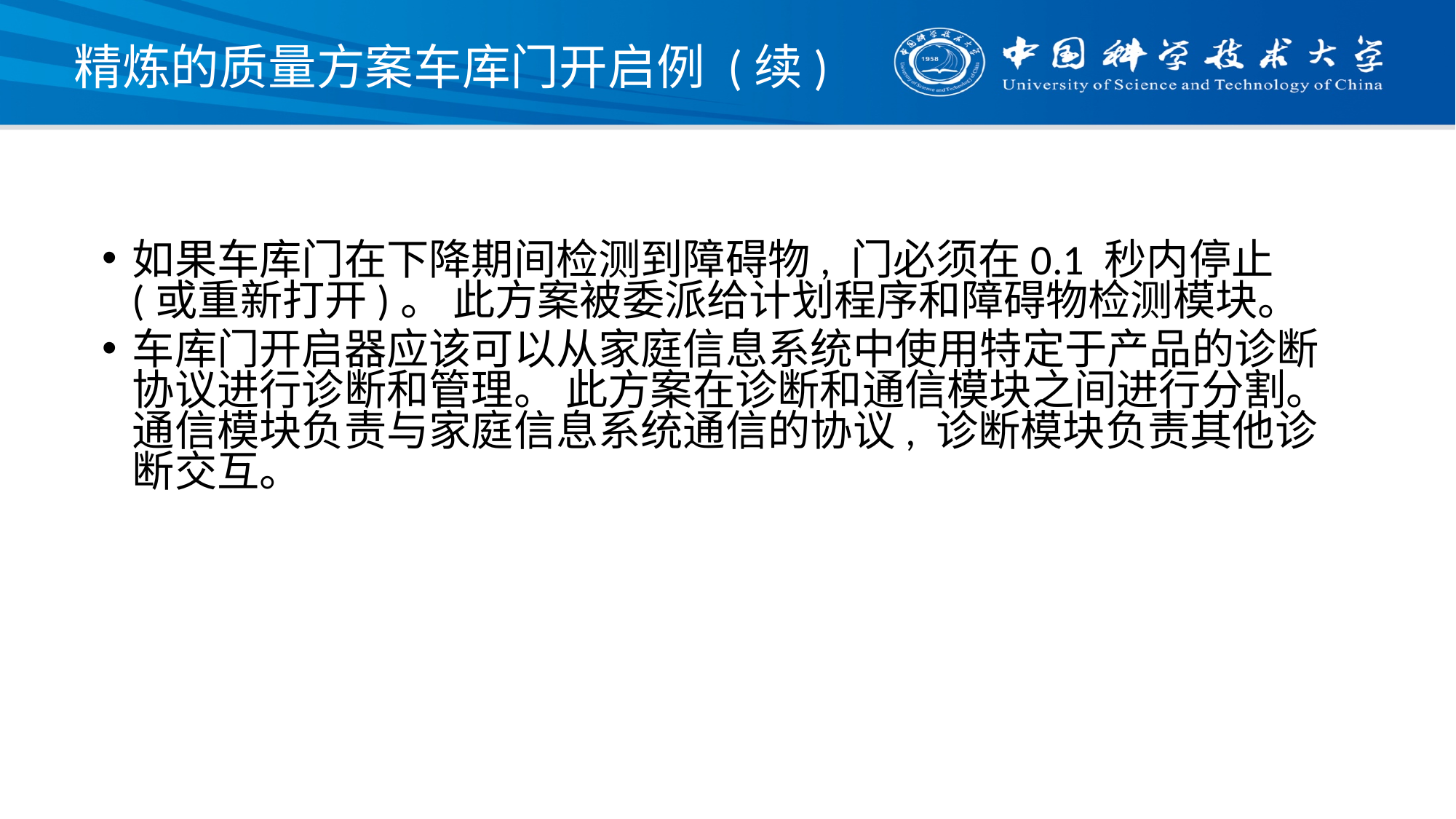

# 精炼的质量方案车库门开启例 (续)
如果车库门在下降期间检测到障碍物, 门必须在0.1 秒内停止 (或重新打开)。 此方案被委派给计划程序和障碍物检测模块。
车库门开启器应该可以从家庭信息系统中使用特定于产品的诊断协议进行诊断和管理。 此方案在诊断和通信模块之间进行分割。 通信模块负责与家庭信息系统通信的协议, 诊断模块负责其他诊断交互。